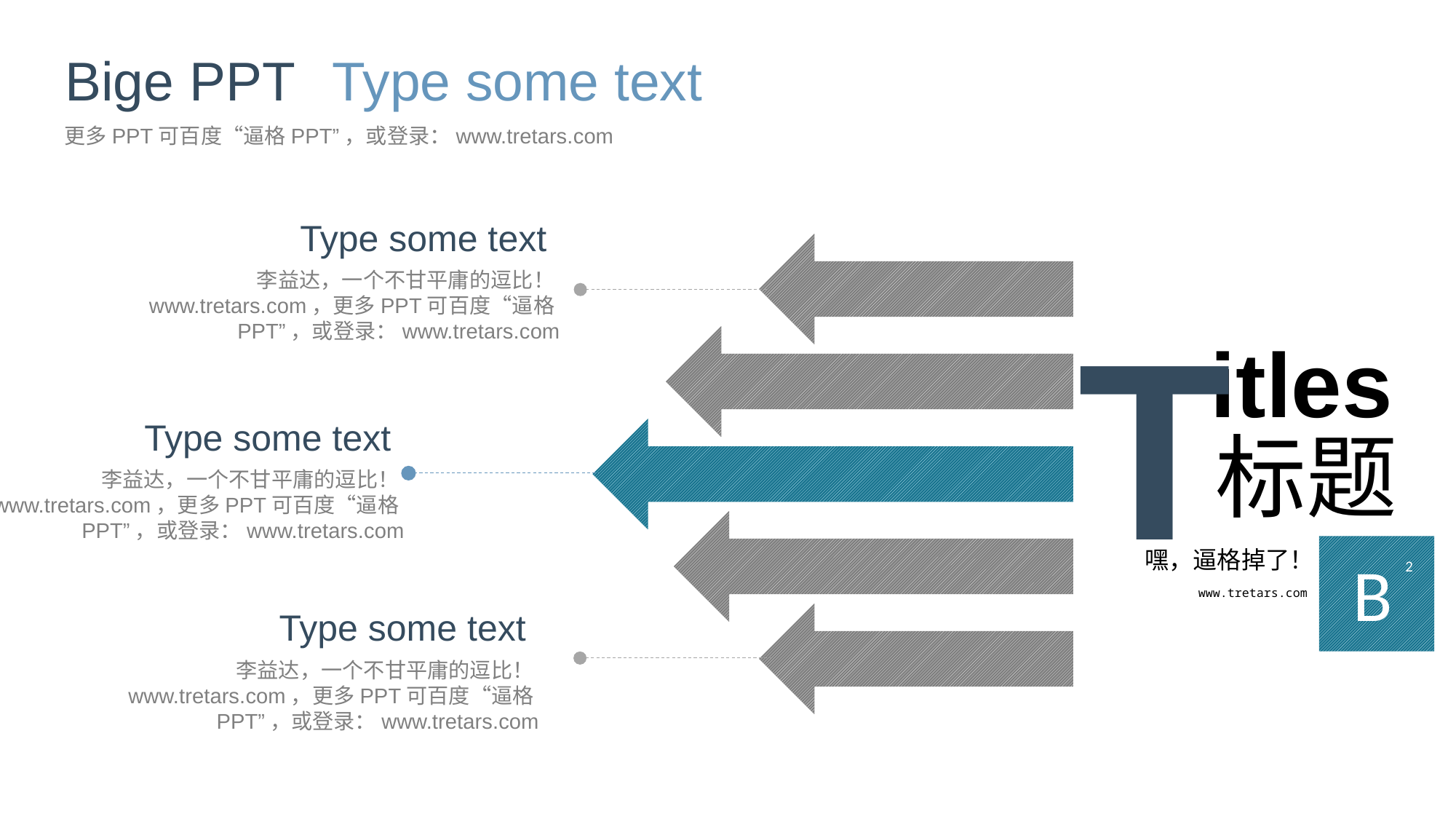

Bige PPT
Type some text
更多PPT可百度“逼格PPT”，或登录：www.tretars.com
Type some text

李益达，一个不甘平庸的逗比！www.tretars.com，更多PPT可百度“逼格PPT”，或登录：www.tretars.com

T
itles
标题

嘿，逼格掉了！
B
2
www.tretars.com

Type some text

李益达，一个不甘平庸的逗比！www.tretars.com，更多PPT可百度“逼格PPT”，或登录：www.tretars.com

Type some text

李益达，一个不甘平庸的逗比！www.tretars.com，更多PPT可百度“逼格PPT”，或登录：www.tretars.com